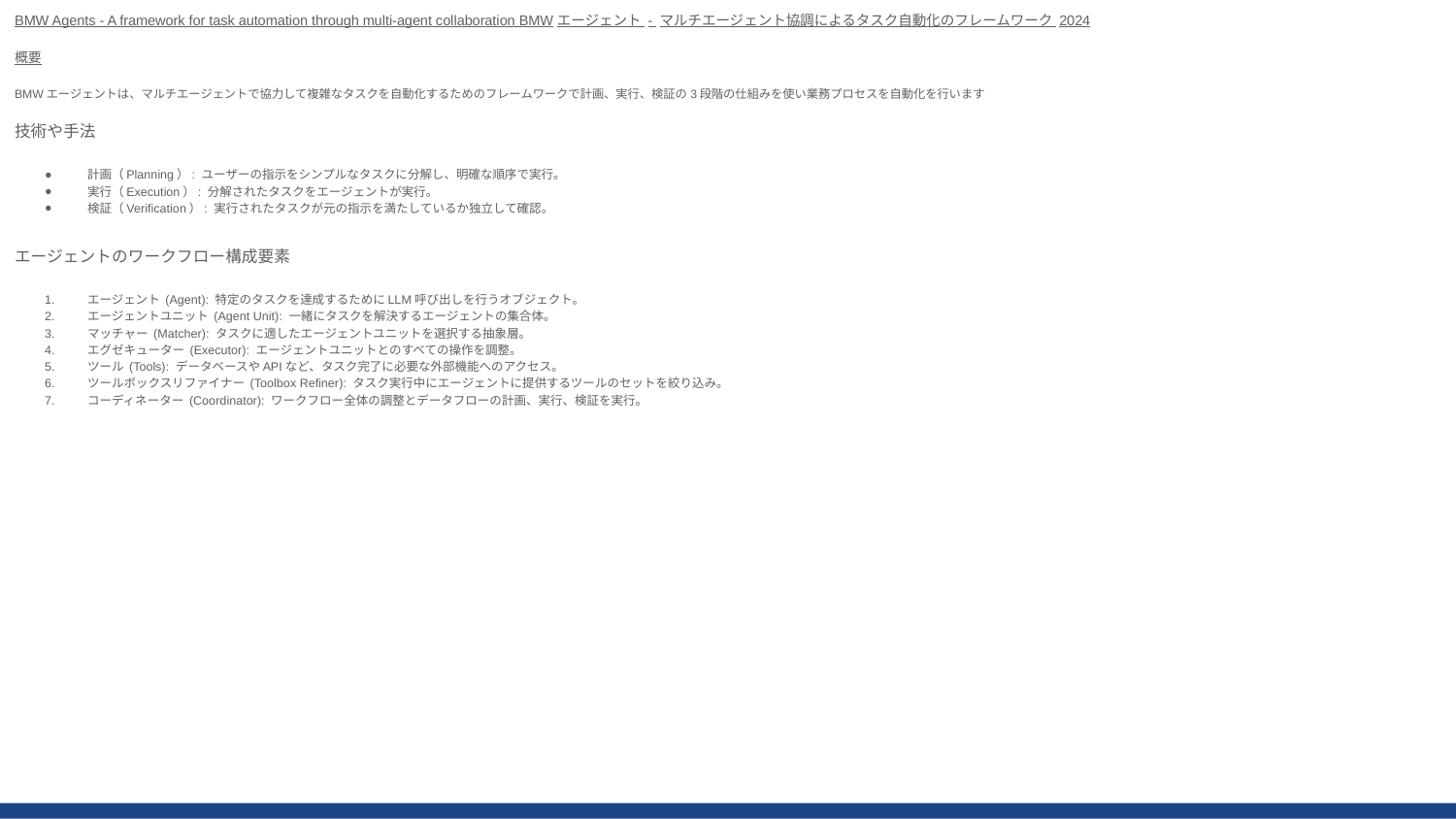

BMW Agents - A framework for task automation through multi-agent collaboration BMWエージェント - マルチエージェント協調によるタスク自動化のフレームワーク 2024
概要
BMWエージェントは、マルチエージェントで協力して複雑なタスクを自動化するためのフレームワークで計画、実行、検証の3段階の仕組みを使い業務プロセスを自動化を行います
技術や手法
計画（Planning）: ユーザーの指示をシンプルなタスクに分解し、明確な順序で実行。
実行（Execution）: 分解されたタスクをエージェントが実行。
検証（Verification）: 実行されたタスクが元の指示を満たしているか独立して確認。
エージェントのワークフロー構成要素
エージェント (Agent): 特定のタスクを達成するためにLLM呼び出しを行うオブジェクト。
エージェントユニット (Agent Unit): 一緒にタスクを解決するエージェントの集合体。
マッチャー (Matcher): タスクに適したエージェントユニットを選択する抽象層。
エグゼキューター (Executor): エージェントユニットとのすべての操作を調整。
ツール (Tools): データベースやAPIなど、タスク完了に必要な外部機能へのアクセス。
ツールボックスリファイナー (Toolbox Refiner): タスク実行中にエージェントに提供するツールのセットを絞り込み。
コーディネーター (Coordinator): ワークフロー全体の調整とデータフローの計画、実行、検証を実行。